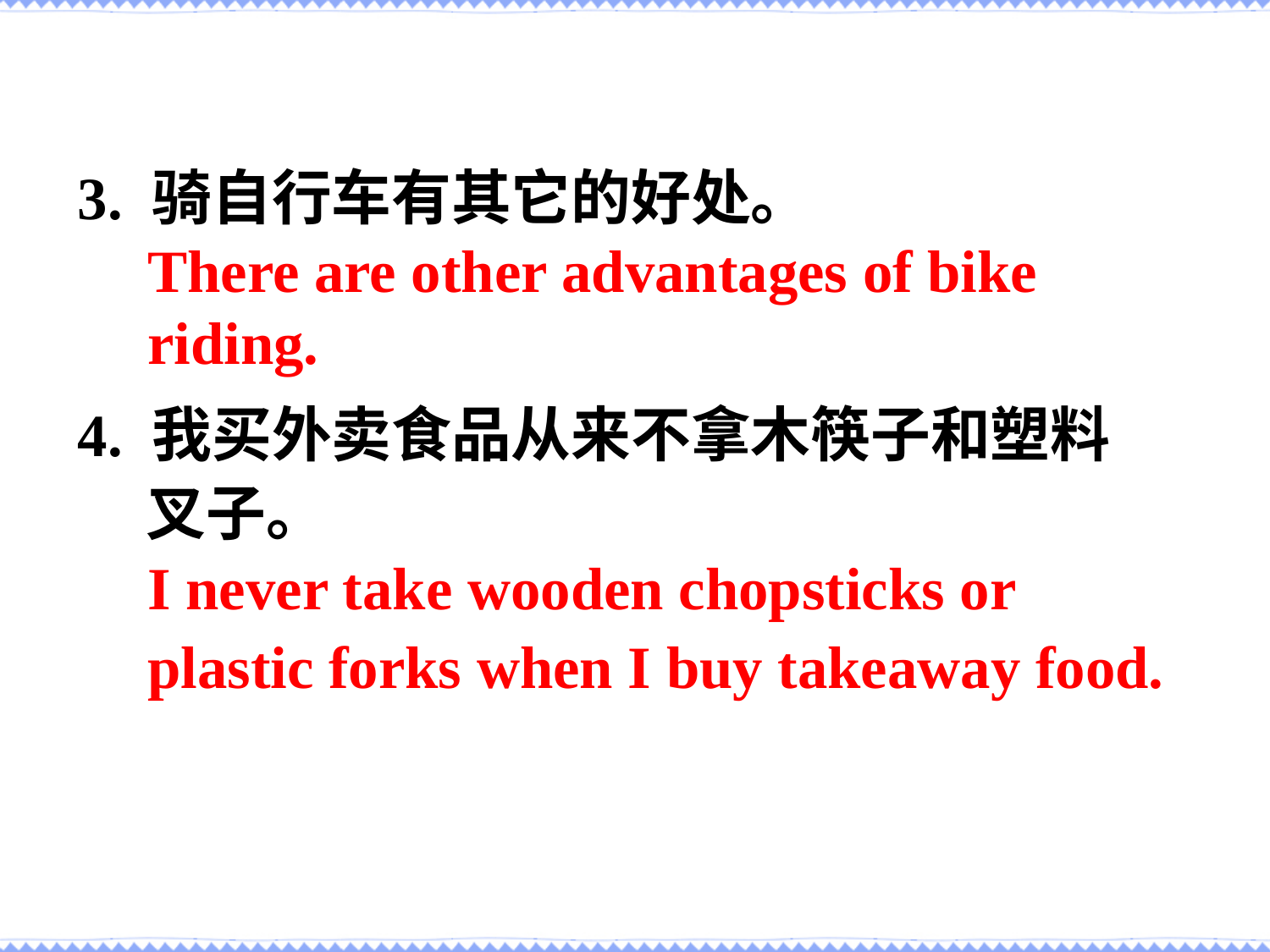

3. 骑自行车有其它的好处。

4. 我买外卖食品从来不拿木筷子和塑料
    叉子。
There are other advantages of bike riding.
I never take wooden chopsticks or plastic forks when I buy takeaway food.